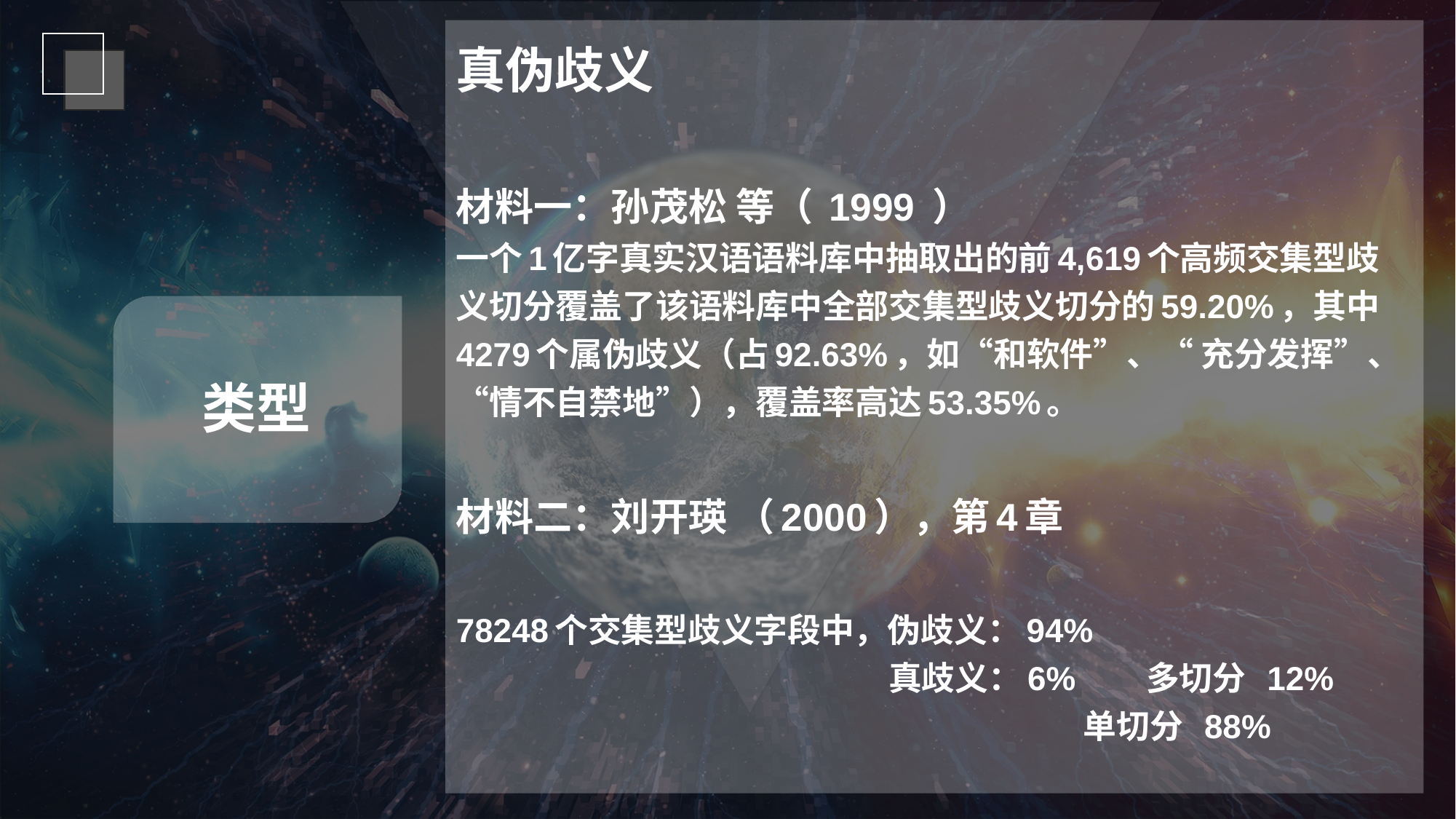

真伪歧义

材料一：孙茂松 等（ 1999 ）
一个1亿字真实汉语语料库中抽取出的前4,619个高频交集型歧义切分覆盖了该语料库中全部交集型歧义切分的59.20%，其中4279个属伪歧义（占92.63%，如“和软件”、“ 充分发挥”、“情不自禁地”），覆盖率高达53.35%。

材料二：刘开瑛 （2000），第4章
78248个交集型歧义字段中，伪歧义：94%
                                              真歧义：6%       多切分  12%
                                                                   单切分  88%

类型